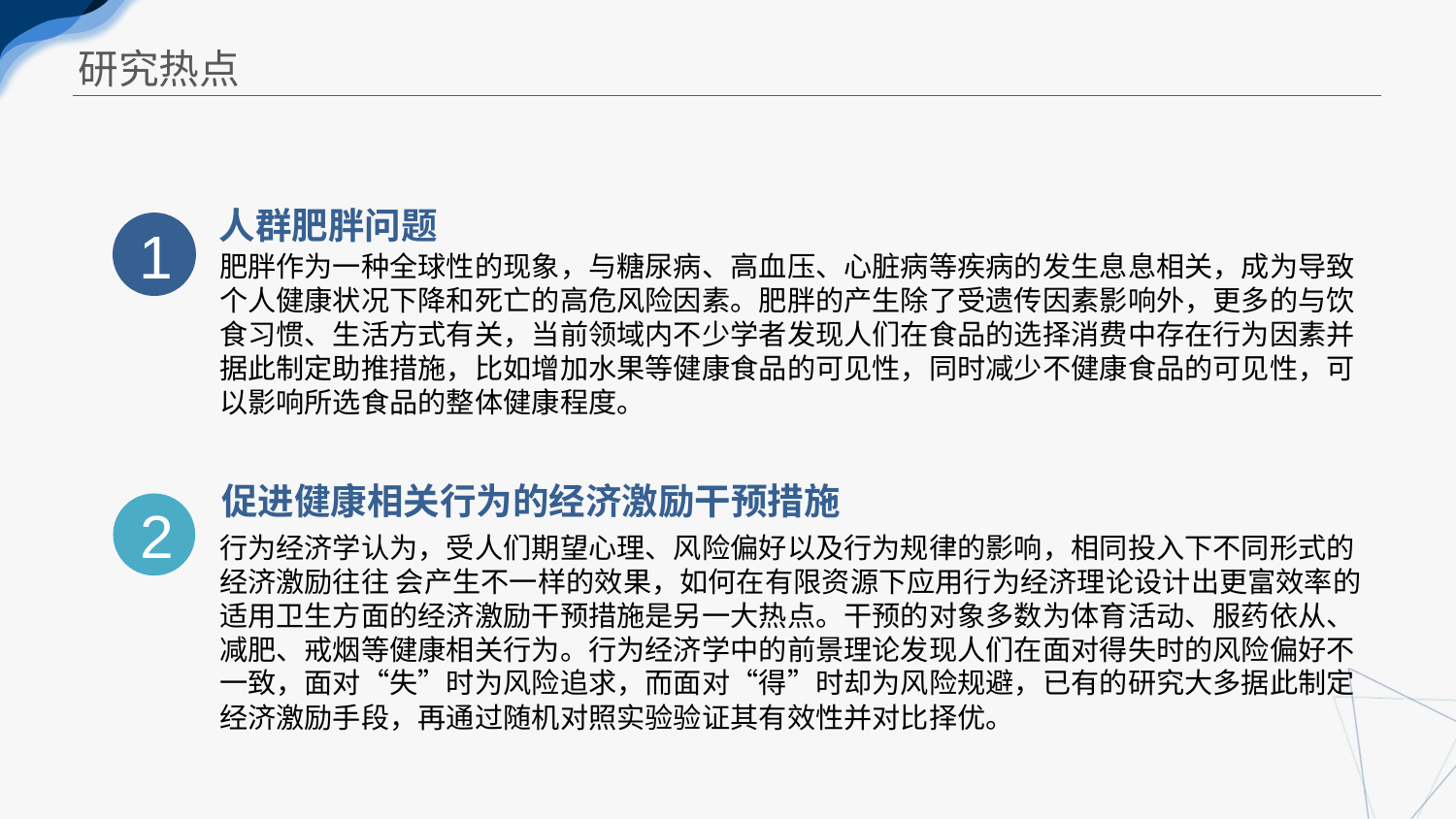

研究热点
人群肥胖问题
1
肥胖作为一种全球性的现象，与糖尿病、高血压、心脏病等疾病的发生息息相关，成为导致个人健康状况下降和死亡的高危风险因素。肥胖的产生除了受遗传因素影响外，更多的与饮食习惯、生活方式有关，当前领域内不少学者发现人们在食品的选择消费中存在行为因素并据此制定助推措施，比如增加水果等健康食品的可见性，同时减少不健康食品的可见性，可以影响所选食品的整体健康程度。
促进健康相关行为的经济激励干预措施

2
行为经济学认为，受人们期望心理、风险偏好以及行为规律的影响，相同投入下不同形式的经济激励往往 会产生不一样的效果，如何在有限资源下应用行为经济理论设计出更富效率的适用卫生方面的经济激励干预措施是另一大热点。干预的对象多数为体育活动、服药依从、减肥、戒烟等健康相关行为。行为经济学中的前景理论发现人们在面对得失时的风险偏好不一致，面对“失”时为风险追求，而面对“得”时却为风险规避，已有的研究大多据此制定经济激励手段，再通过随机对照实验验证其有效性并对比择优。